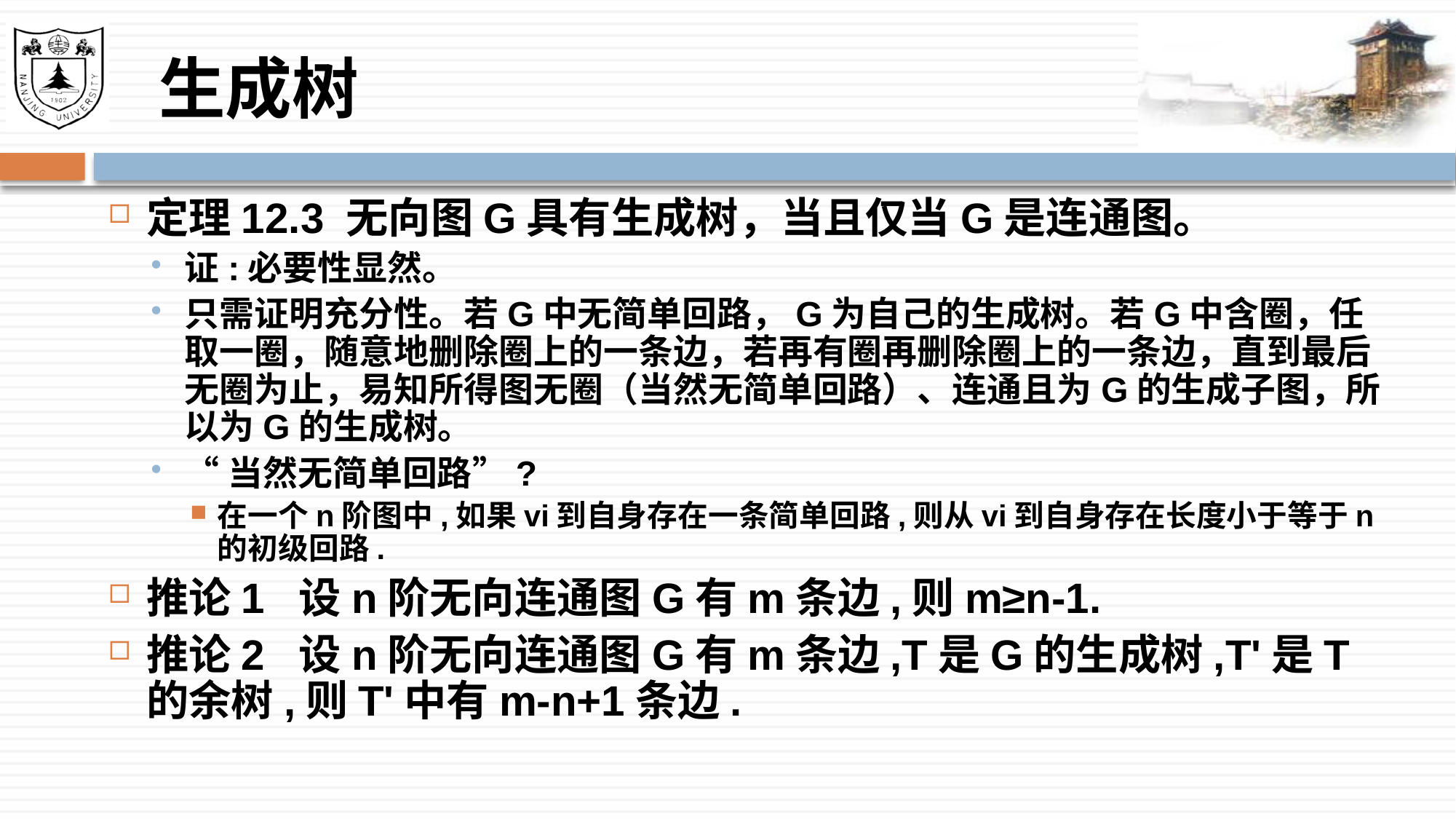

# 生成树
定理12.3 无向图G具有生成树，当且仅当G是连通图。
证:必要性显然。
只需证明充分性。若G中无简单回路，G为自己的生成树。若G中含圈，任取一圈，随意地删除圈上的一条边，若再有圈再删除圈上的一条边，直到最后无圈为止，易知所得图无圈（当然无简单回路）、连通且为G的生成子图，所以为G的生成树。
“当然无简单回路”?
在一个n阶图中,如果vi到自身存在一条简单回路,则从vi到自身存在长度小于等于n的初级回路.
推论1  设n阶无向连通图G有m条边,则m≥n-1.
推论2  设n阶无向连通图G有m条边,T是G的生成树,T'是T的余树,则T'中有m-n+1条边.